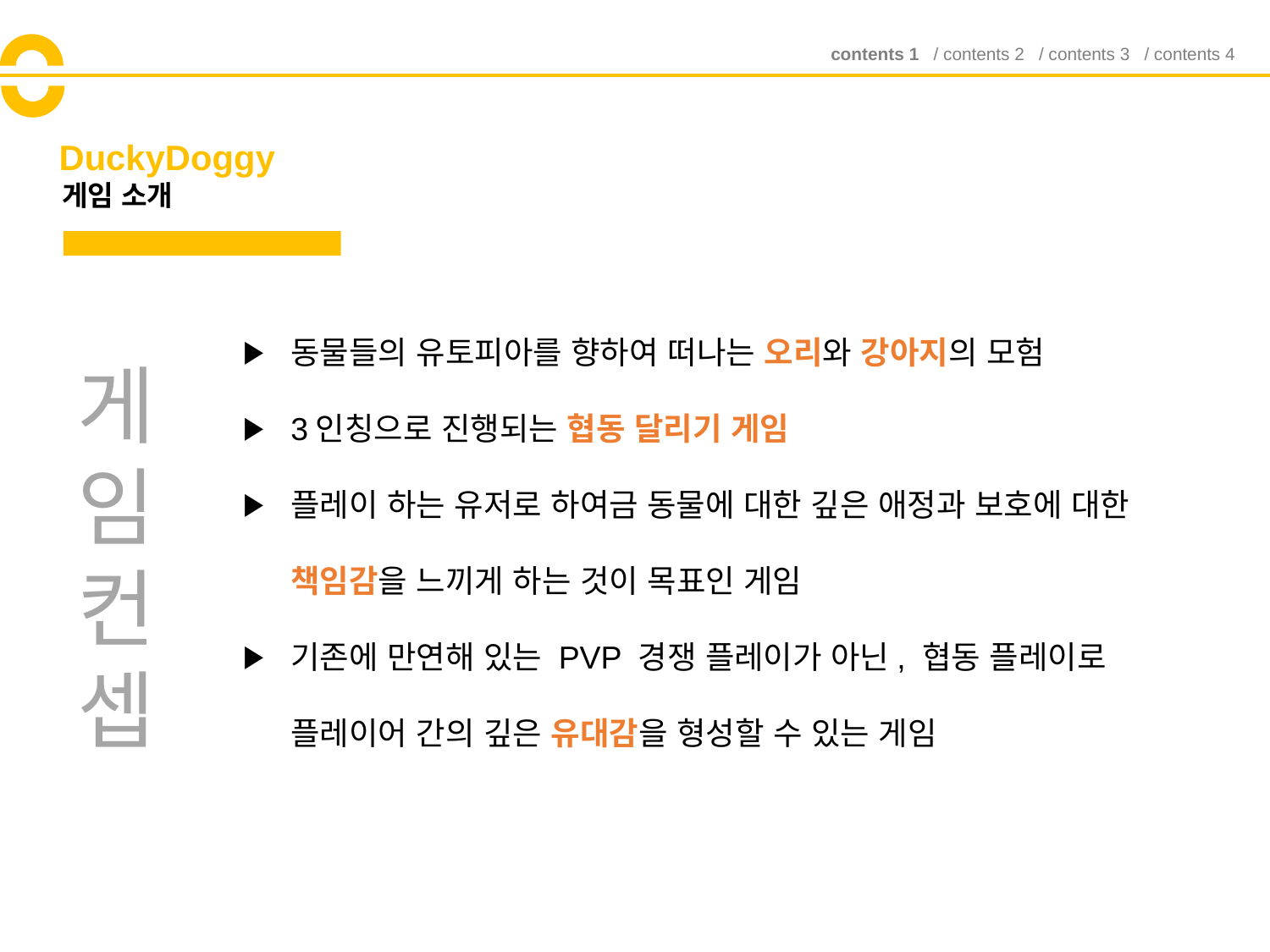

contents 1   / contents 2   / contents 3   / contents 4

# DuckyDoggy
게임 소개

동물들의 유토피아를 향하여 떠나는 오리와 강아지의 모험
3인칭으로 진행되는 협동 달리기 게임
플레이 하는 유저로 하여금 동물에 대한 깊은 애정과 보호에 대한 책임감을 느끼게 하는 것이 목표인 게임
기존에 만연해 있는 PVP 경쟁 플레이가 아닌, 협동 플레이로 플레이어 간의 깊은 유대감을 형성할 수 있는 게임

게임컨셉